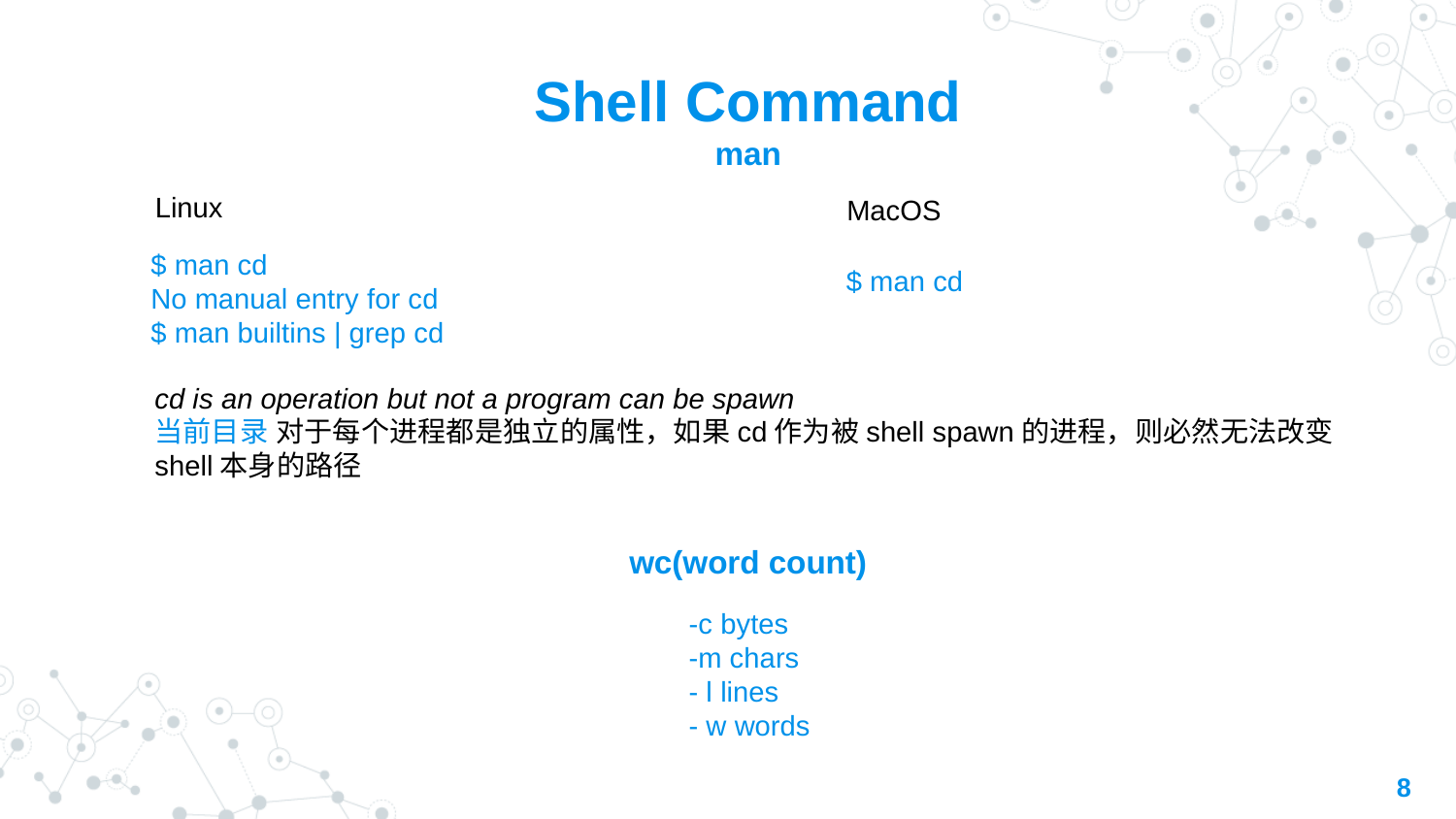

# Shell Command man
Linux
MacOS
$ man cd
No manual entry for cd
$ man builtins | grep cd
$ man cd
cd is an operation but not a program can be spawn
当前目录 对于每个进程都是独立的属性，如果cd作为被shell spawn的进程，则必然无法改变shell本身的路径
wc(word count)
-c bytes
-m chars
- l lines
- w words
8